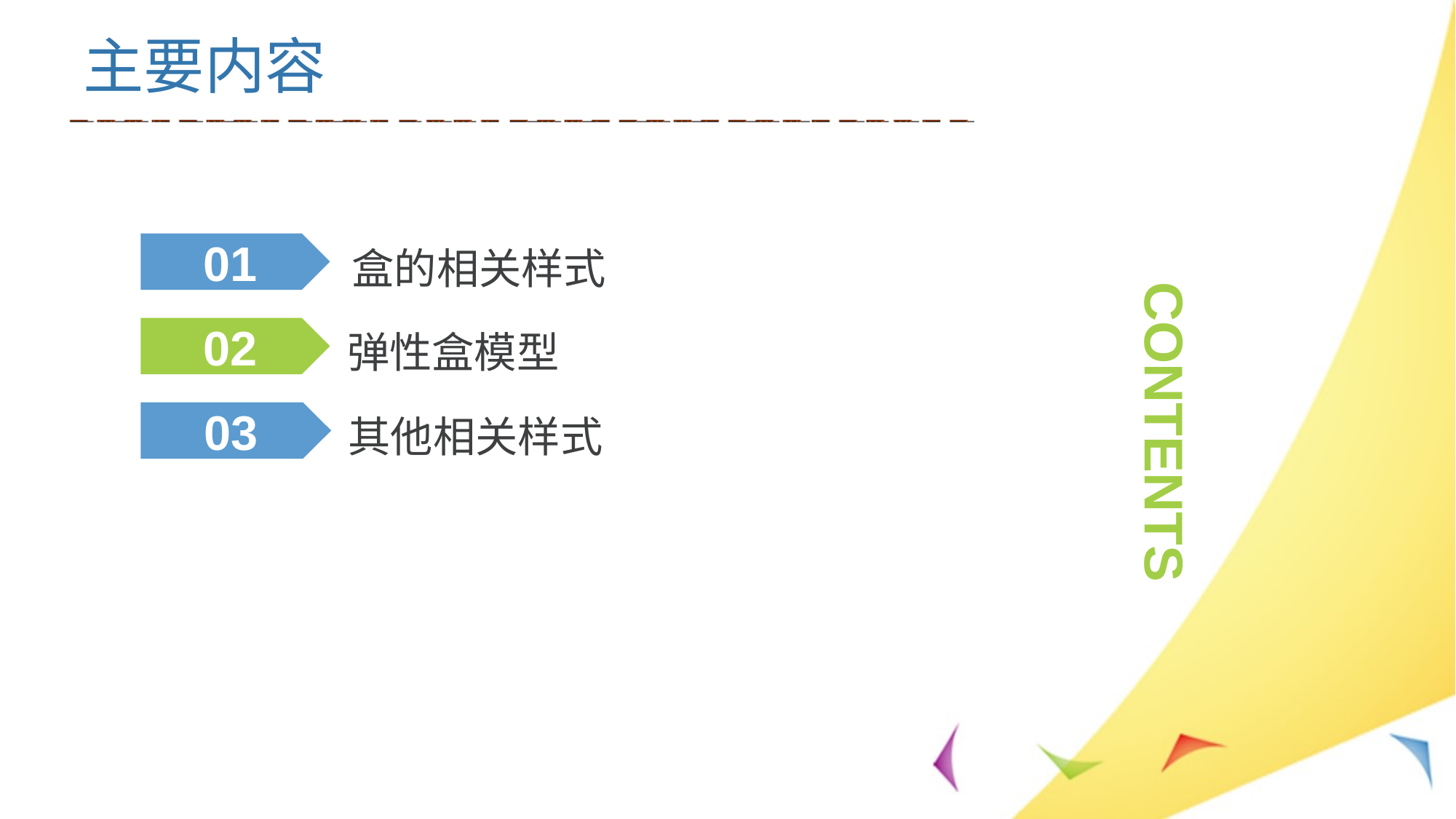

主要内容
01
盒的相关样式
CONTENTS
弹性盒模型
02
其他相关样式
03